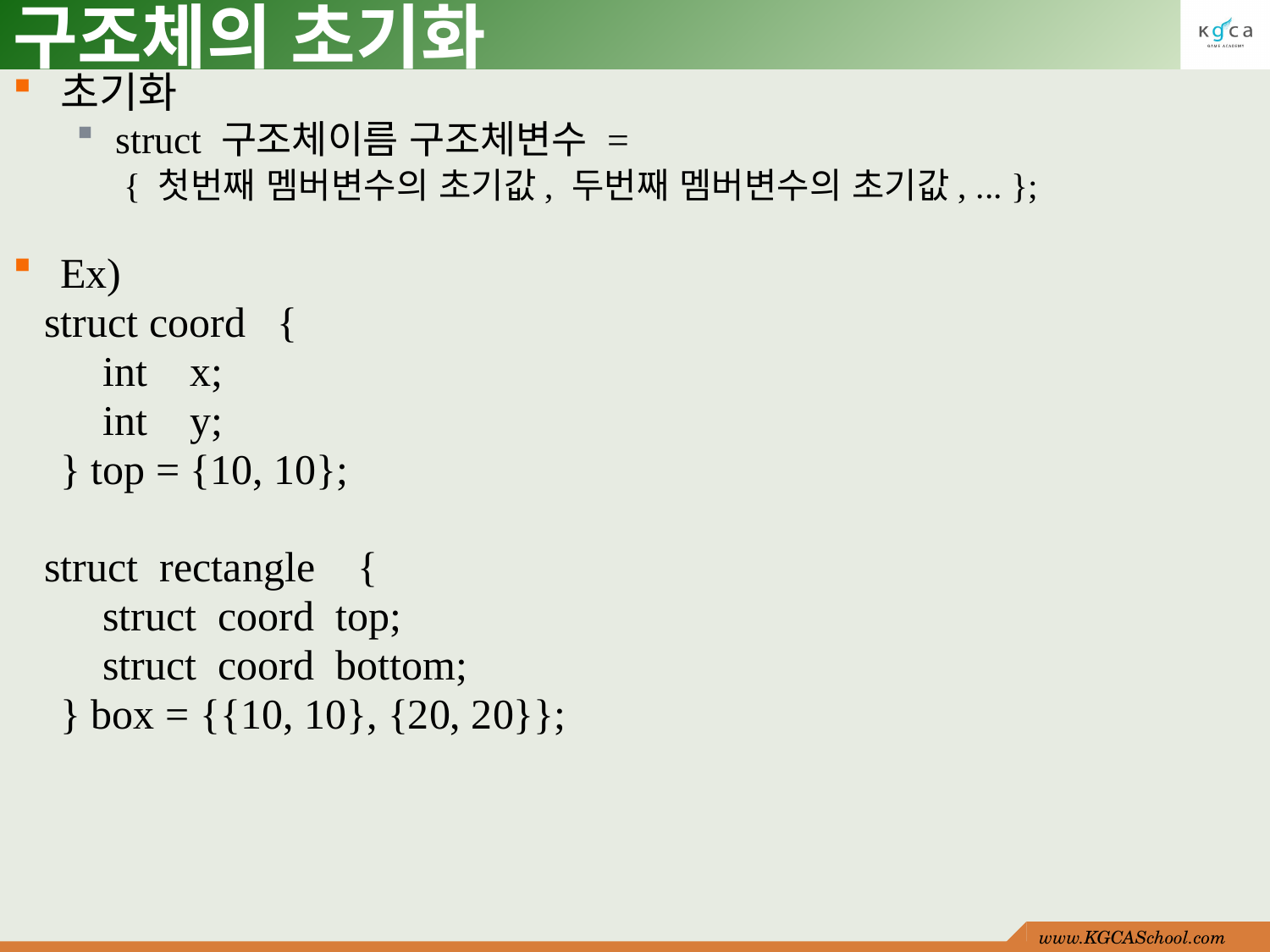

# 구조체의 초기화
초기화
struct 구조체이름 구조체변수 =
     { 첫번째 멤버변수의 초기값, 두번째 멤버변수의 초기값, ... };

Ex)
   struct coord   {
    int    x;
    int    y;
} top = {10, 10};

   struct  rectangle    {
    struct  coord  top;
    struct  coord  bottom;
} box = {{10, 10}, {20, 20}};